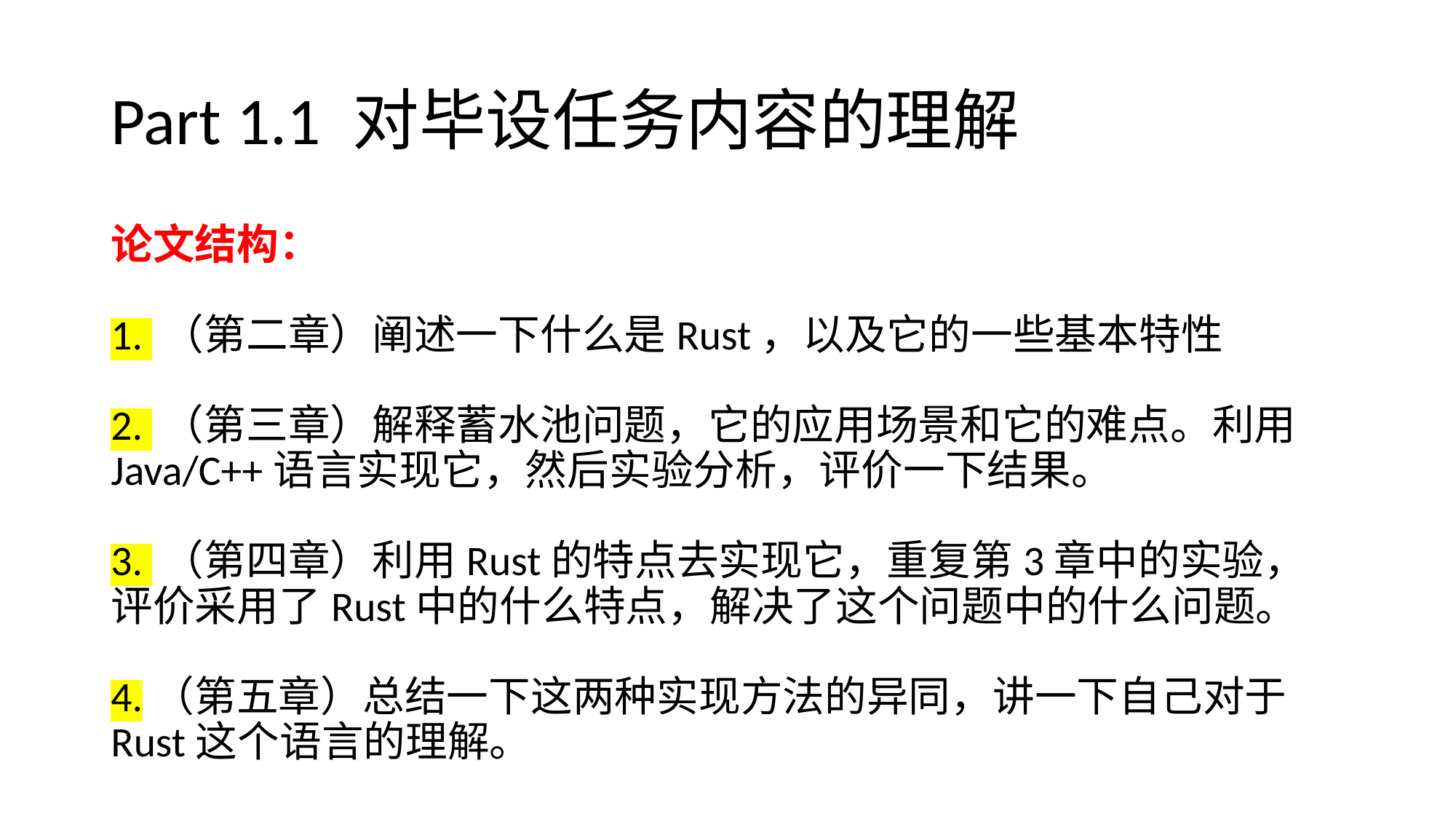

# Part 1.1 对毕设任务内容的理解
论文结构：
1. （第二章）阐述一下什么是Rust，以及它的一些基本特性
2. （第三章）解释蓄水池问题，它的应用场景和它的难点。利用 Java/C++语言实现它，然后实验分析，评价一下结果。
3. （第四章）利用Rust的特点去实现它，重复第3章中的实验，评价采用了Rust中的什么特点，解决了这个问题中的什么问题。
4.（第五章）总结一下这两种实现方法的异同，讲一下自己对于Rust这个语言的理解。